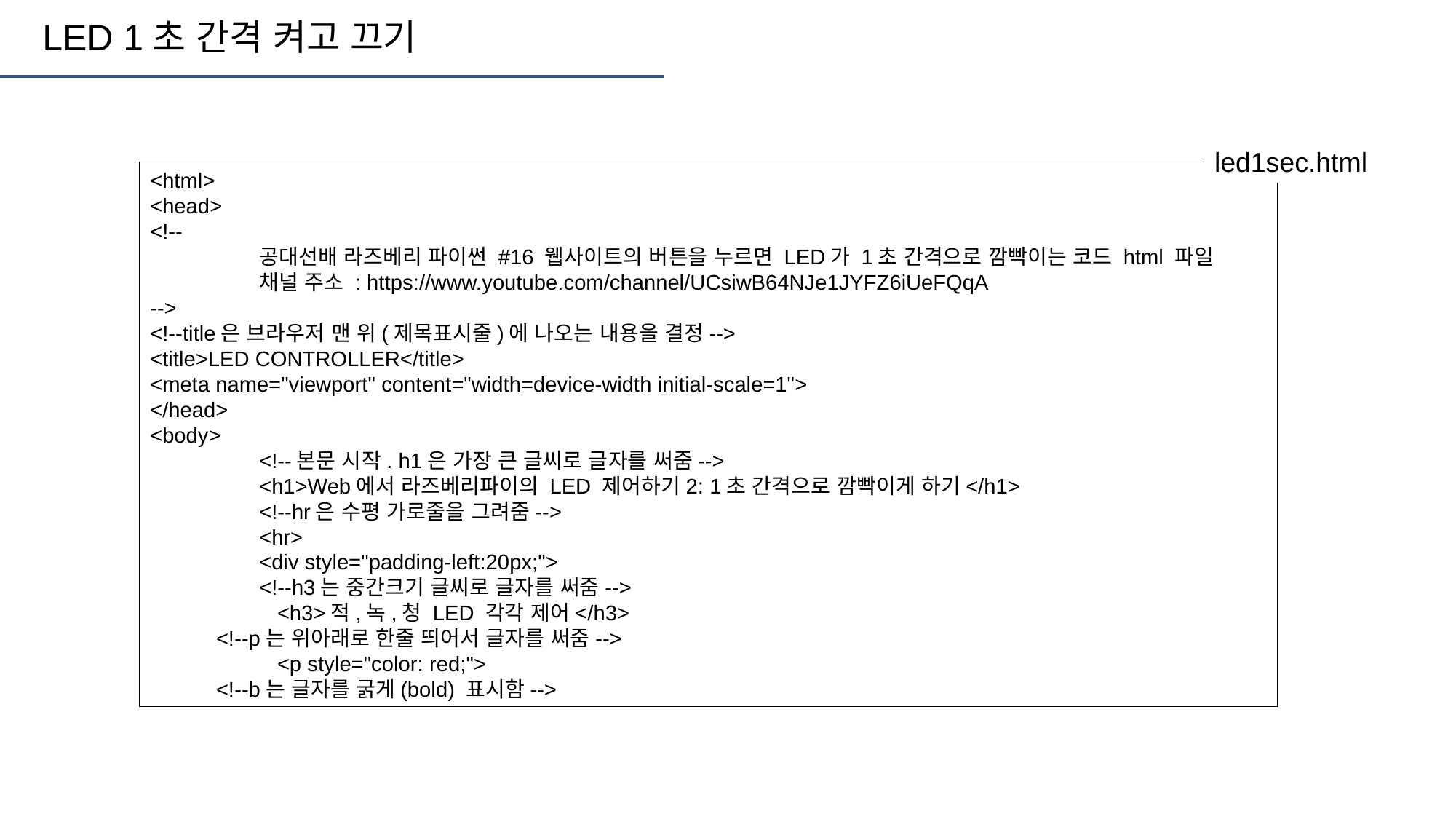

LED 1초 간격 켜고 끄기
led1sec.html
<html>
<head>
<!--
	공대선배 라즈베리 파이썬 #16 웹사이트의 버튼을 누르면 LED가 1초 간격으로 깜빡이는 코드 html 파일
	채널 주소 : https://www.youtube.com/channel/UCsiwB64NJe1JYFZ6iUeFQqA
-->
<!--title은 브라우저 맨 위(제목표시줄)에 나오는 내용을 결정-->
<title>LED CONTROLLER</title>
<meta name="viewport" content="width=device-width initial-scale=1">
</head>
<body>
	<!--본문 시작. h1은 가장 큰 글씨로 글자를 써줌-->
	<h1>Web에서 라즈베리파이의 LED 제어하기2: 1초 간격으로 깜빡이게 하기</h1>
	<!--hr은 수평 가로줄을 그려줌-->
       	<hr>
	<div style="padding-left:20px;">
       	<!--h3는 중간크기 글씨로 글자를 써줌-->
	   <h3>적,녹,청 LED 각각 제어</h3>
           <!--p는 위아래로 한줄 띄어서 글자를 써줌-->
	   <p style="color: red;">
           <!--b는 글자를 굵게(bold) 표시함-->